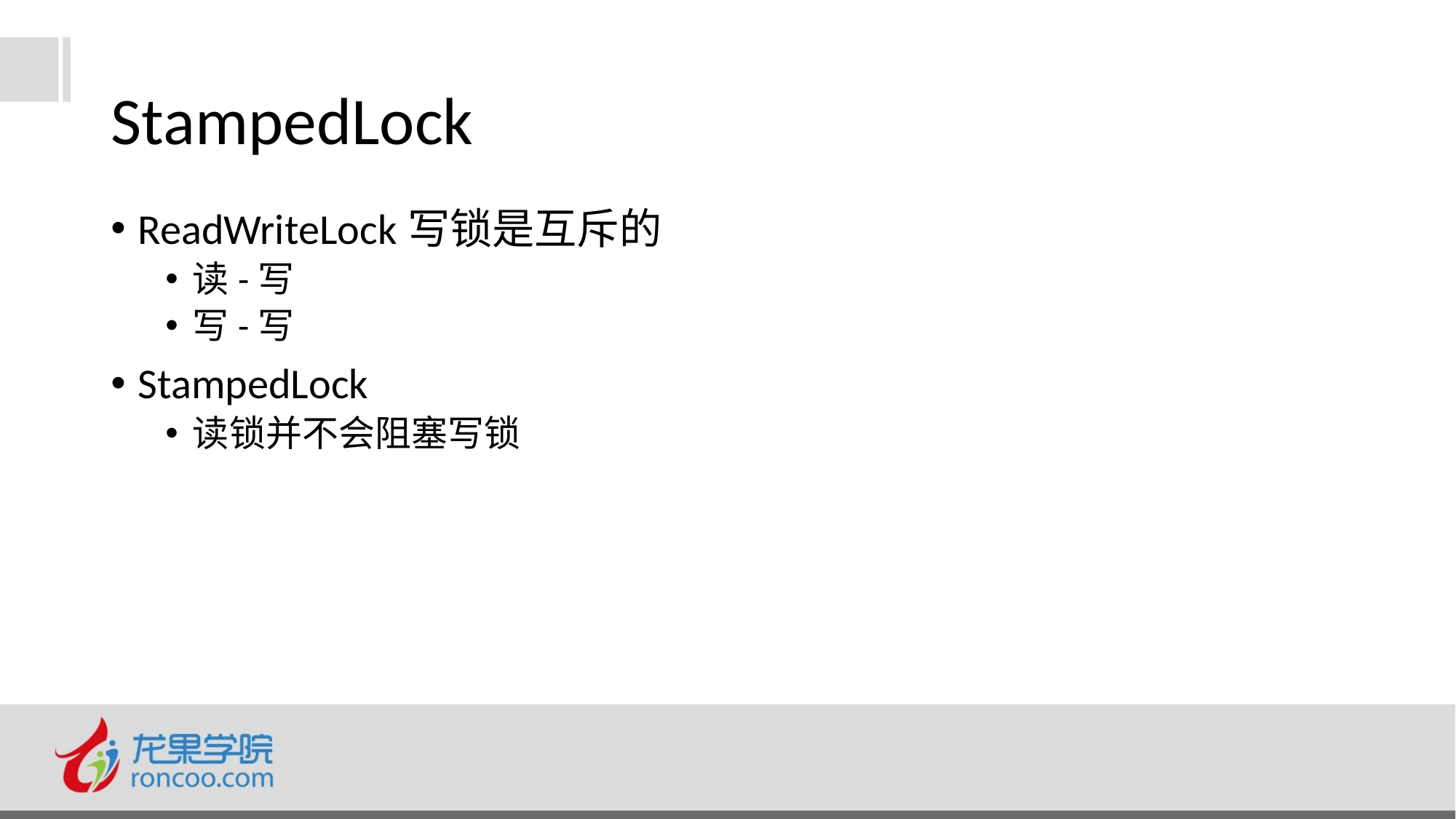

# StampedLock
ReadWriteLock写锁是互斥的
读-写
写-写
StampedLock
读锁并不会阻塞写锁